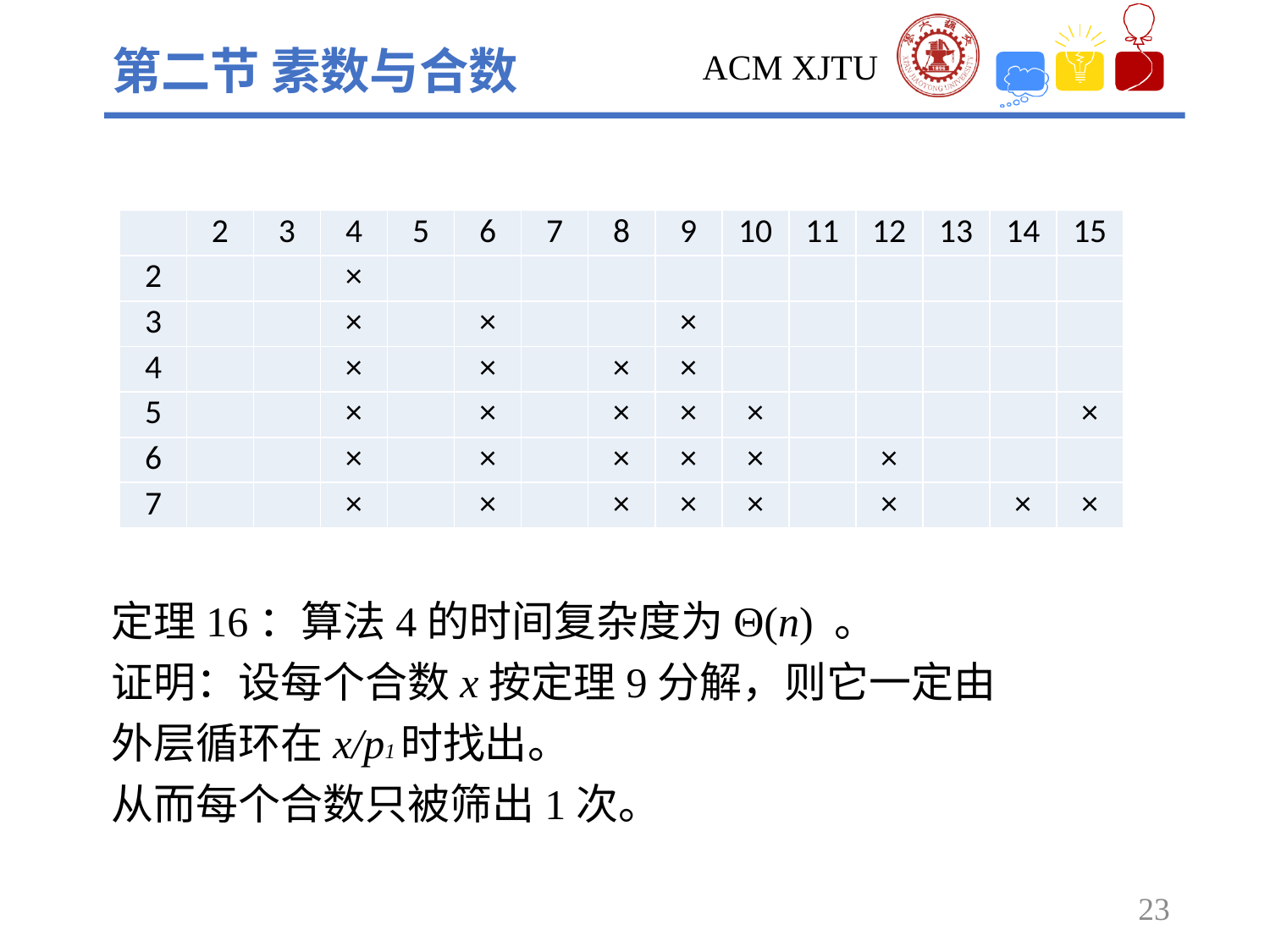

第二节 素数与合数
|  | 2 | 3 | 4 | 5 | 6 | 7 | 8 | 9 | 10 | 11 | 12 | 13 | 14 | 15 |
| --- | --- | --- | --- | --- | --- | --- | --- | --- | --- | --- | --- | --- | --- | --- |
| 2 |  |  | × |  |  |  |  |  |  |  |  |  |  |  |
| 3 |  |  | × |  | × |  |  | × |  |  |  |  |  |  |
| 4 |  |  | × |  | × |  | × | × |  |  |  |  |  |  |
| 5 |  |  | × |  | × |  | × | × | × |  |  |  |  | × |
| 6 |  |  | × |  | × |  | × | × | × |  | × |  |  |  |
| 7 |  |  | × |  | × |  | × | × | × |  | × |  | × | × |
定理16：算法4的时间复杂度为Θ(n) 。
证明：设每个合数x按定理9分解，则它一定由
外层循环在x/p1时找出。
从而每个合数只被筛出1次。
23